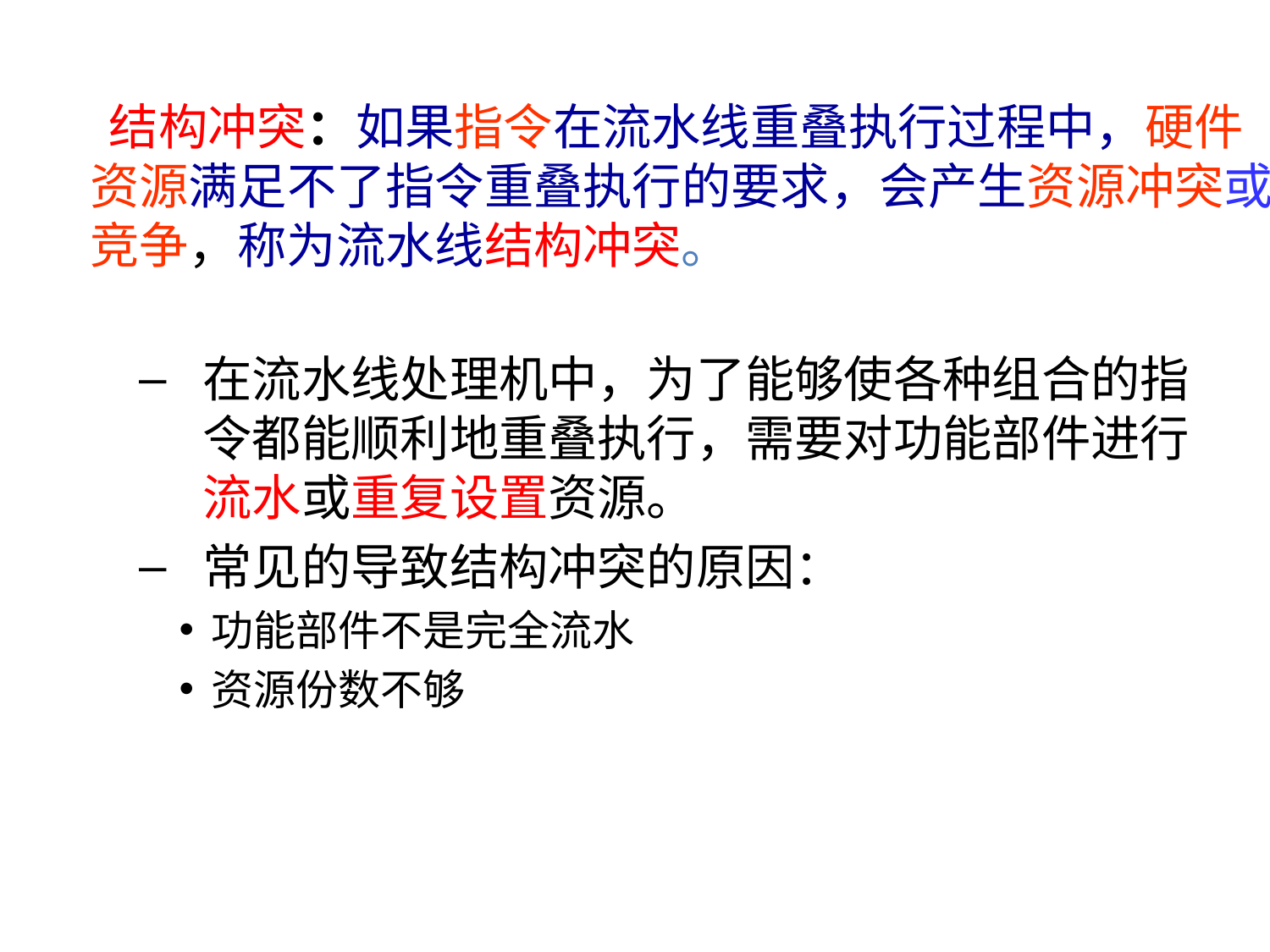

结构冲突：如果指令在流水线重叠执行过程中，硬件资源满足不了指令重叠执行的要求，会产生资源冲突或竞争，称为流水线结构冲突。

在流水线处理机中，为了能够使各种组合的指令都能顺利地重叠执行，需要对功能部件进行流水或重复设置资源。
常见的导致结构冲突的原因：
功能部件不是完全流水
资源份数不够